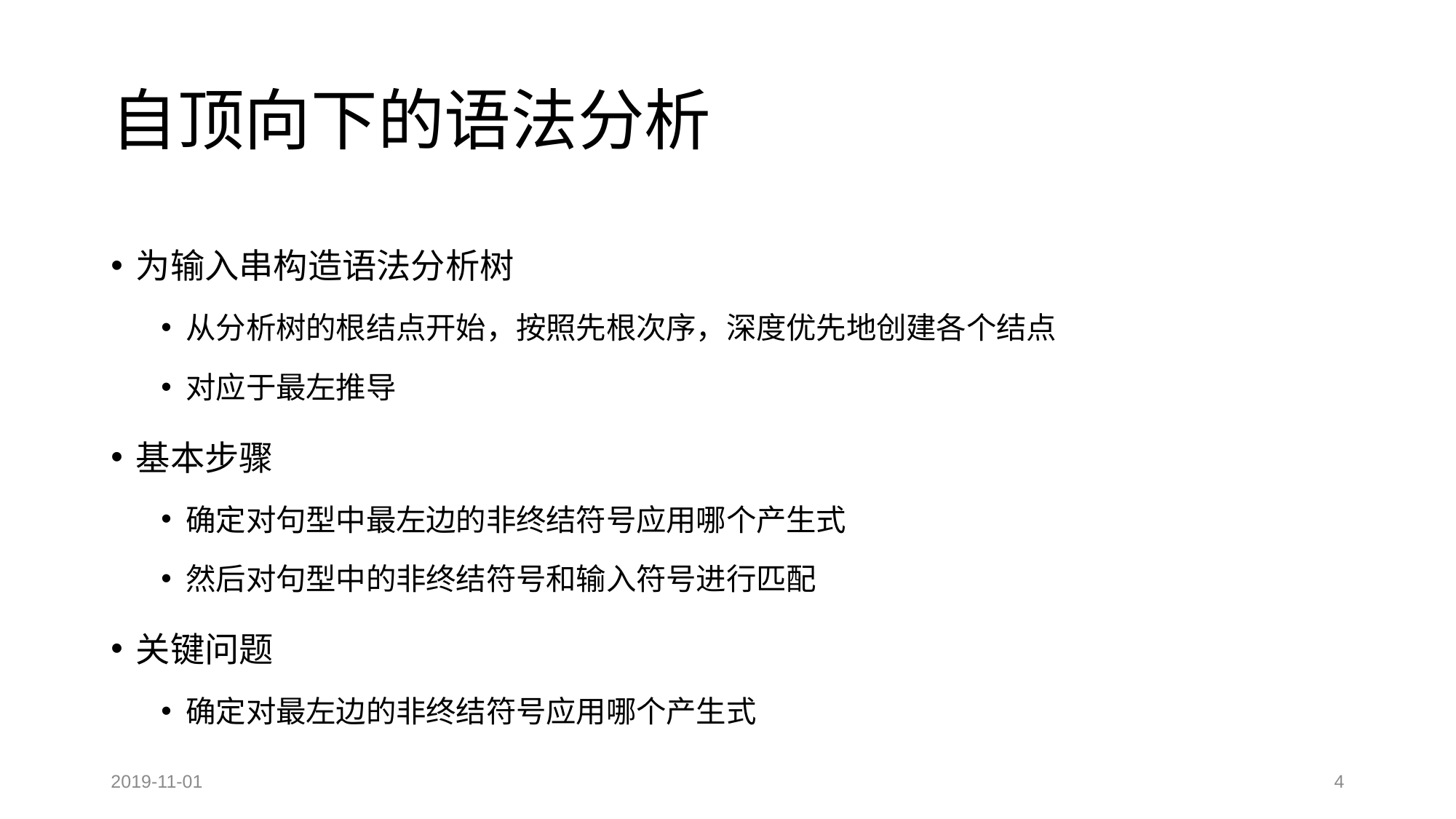

# 自顶向下的语法分析
为输入串构造语法分析树
从分析树的根结点开始，按照先根次序，深度优先地创建各个结点
对应于最左推导
基本步骤
确定对句型中最左边的非终结符号应用哪个产生式
然后对句型中的非终结符号和输入符号进行匹配
关键问题
确定对最左边的非终结符号应用哪个产生式
2019-11-01
4